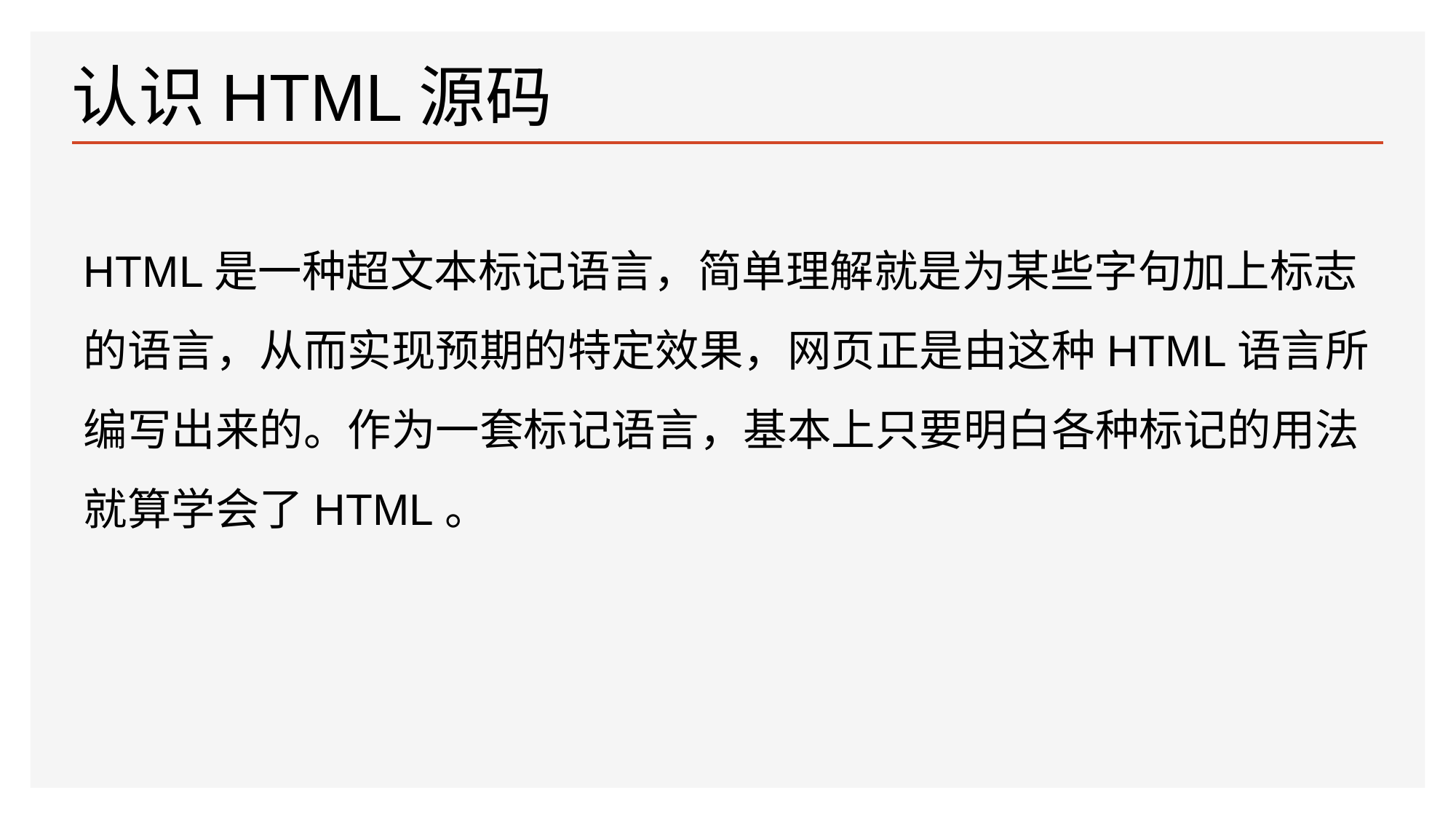

认识HTML源码
HTML是一种超文本标记语言，简单理解就是为某些字句加上标志的语言，从而实现预期的特定效果，网页正是由这种HTML语言所编写出来的。作为一套标记语言，基本上只要明白各种标记的用法就算学会了HTML。